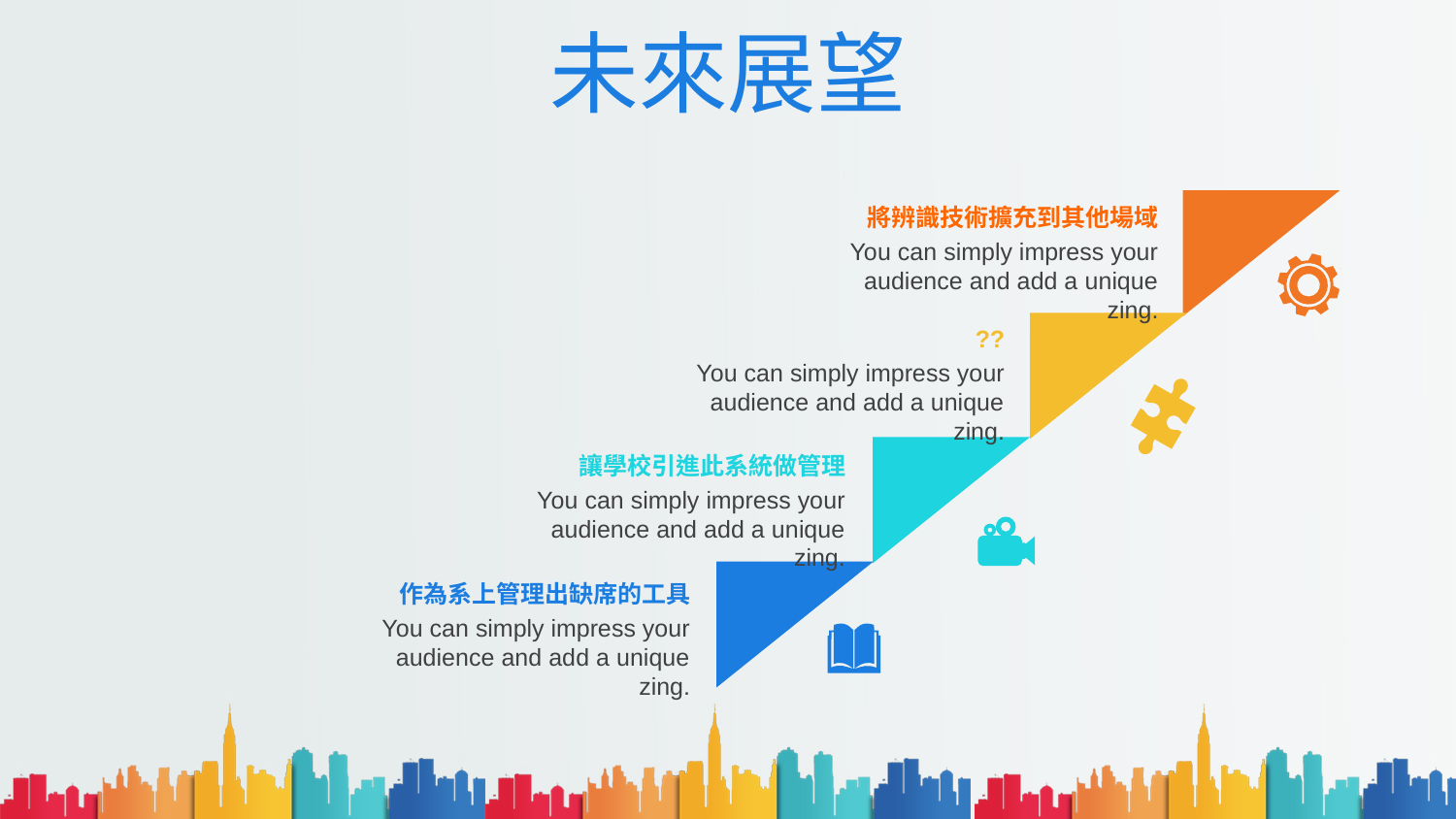

# 未來展望

將辨識技術擴充到其他場域
You can simply impress your audience and add a unique zing.

??
You can simply impress your audience and add a unique zing.

讓學校引進此系統做管理
You can simply impress your audience and add a unique zing.

作為系上管理出缺席的工具
You can simply impress your audience and add a unique zing.